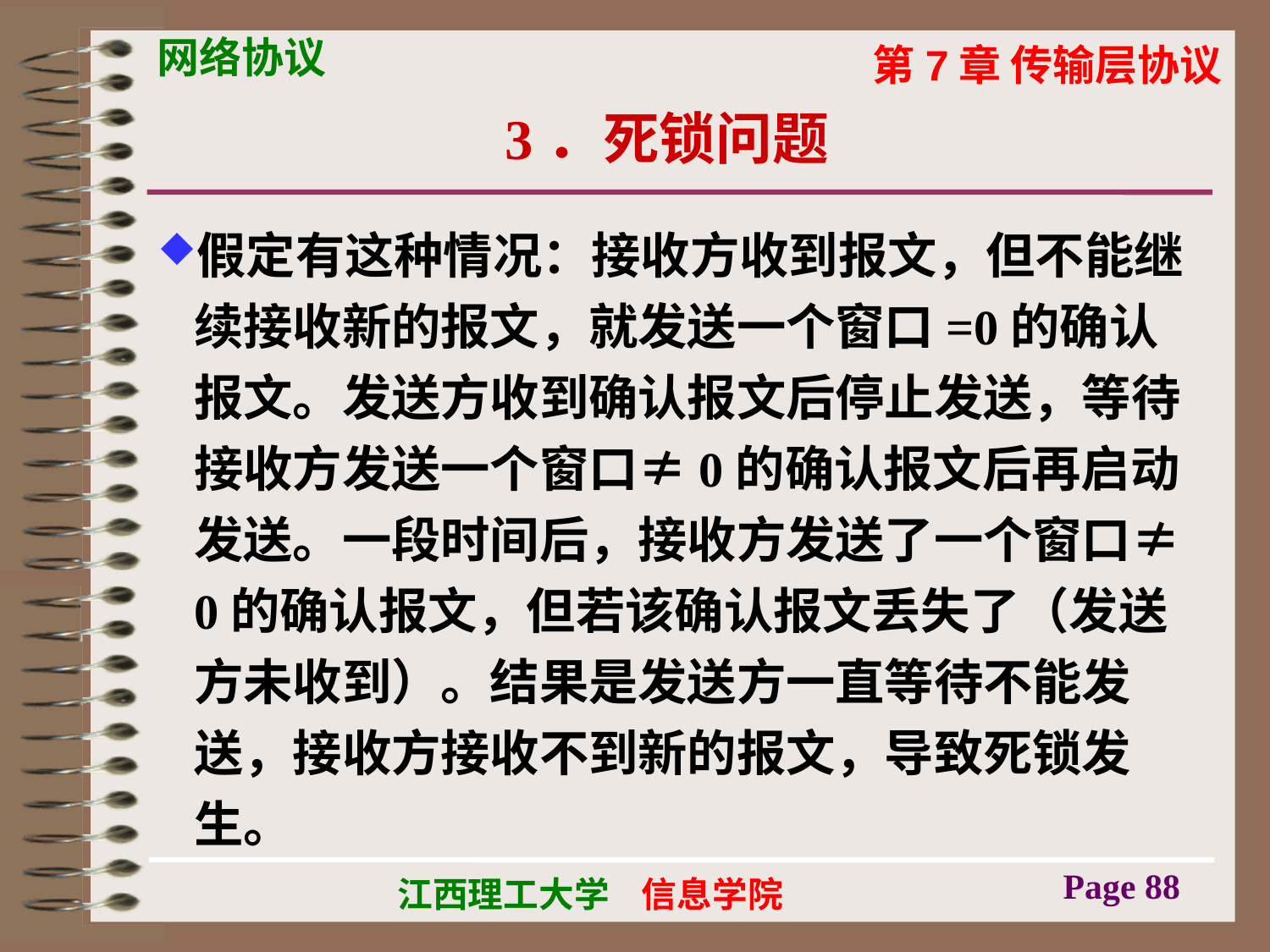

# 3．死锁问题
假定有这种情况：接收方收到报文，但不能继续接收新的报文，就发送一个窗口=0的确认报文。发送方收到确认报文后停止发送，等待接收方发送一个窗口≠0的确认报文后再启动发送。一段时间后，接收方发送了一个窗口≠0的确认报文，但若该确认报文丢失了（发送方未收到）。结果是发送方一直等待不能发送，接收方接收不到新的报文，导致死锁发生。
Page 88